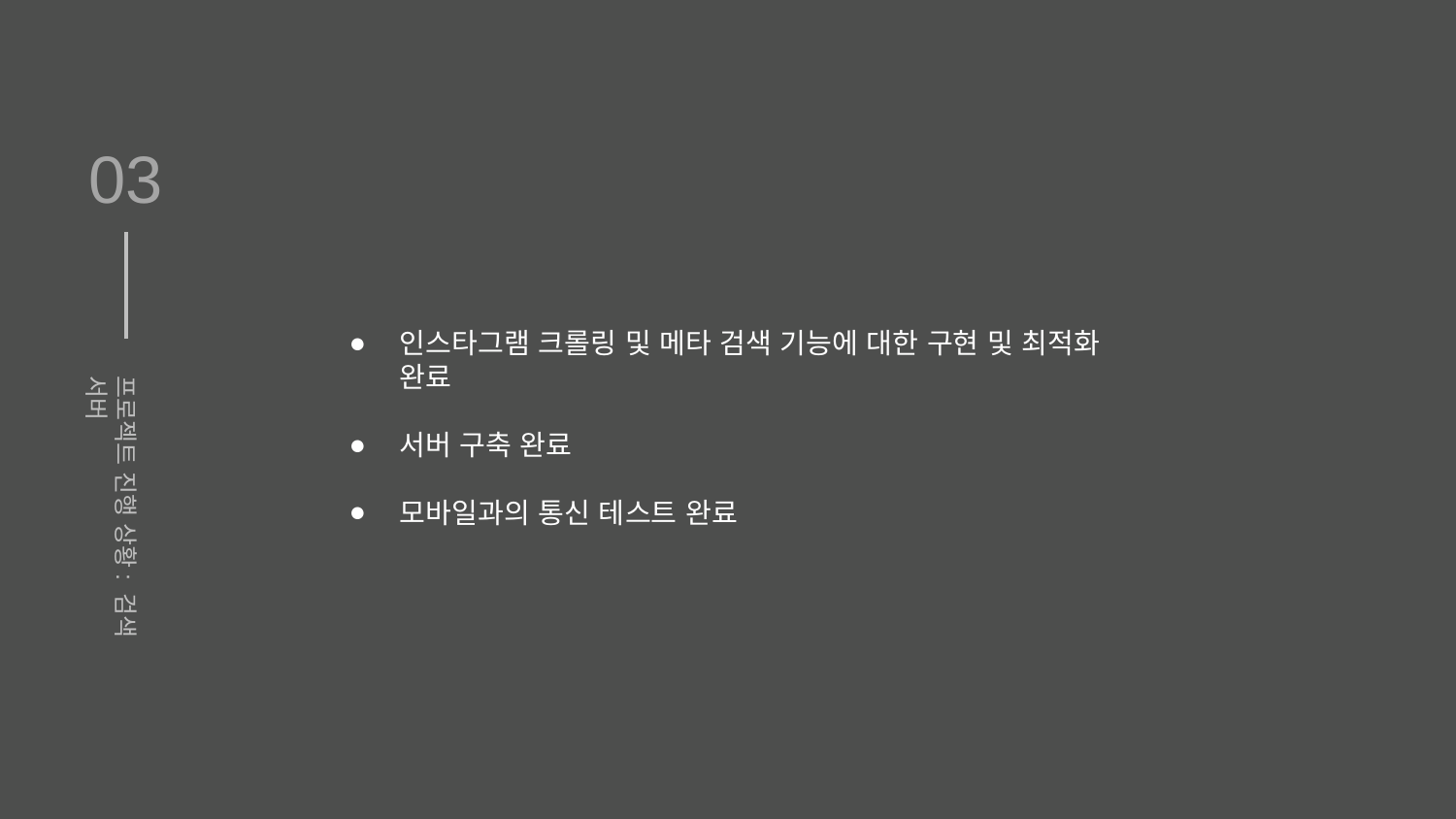

03
프로젝트 진행 상황: 검색 서버
인스타그램 크롤링 및 메타 검색 기능에 대한 구현 및 최적화 완료

서버 구축 완료

모바일과의 통신 테스트 완료